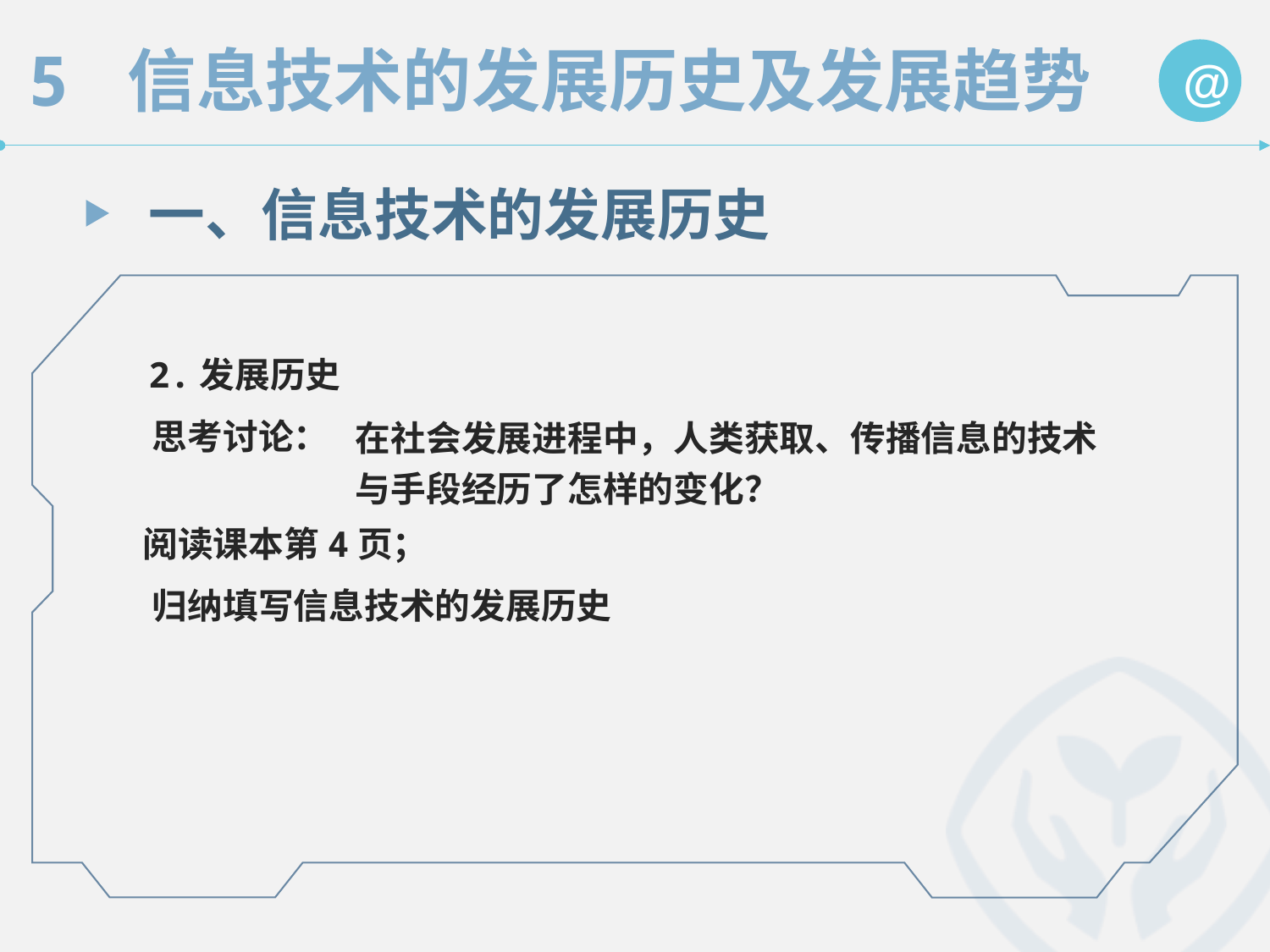

一、信息技术的发展历史

2.发展历史
思考讨论：
在社会发展进程中，人类获取、传播信息的技术与手段经历了怎样的变化？
阅读课本第4页；
归纳填写信息技术的发展历史